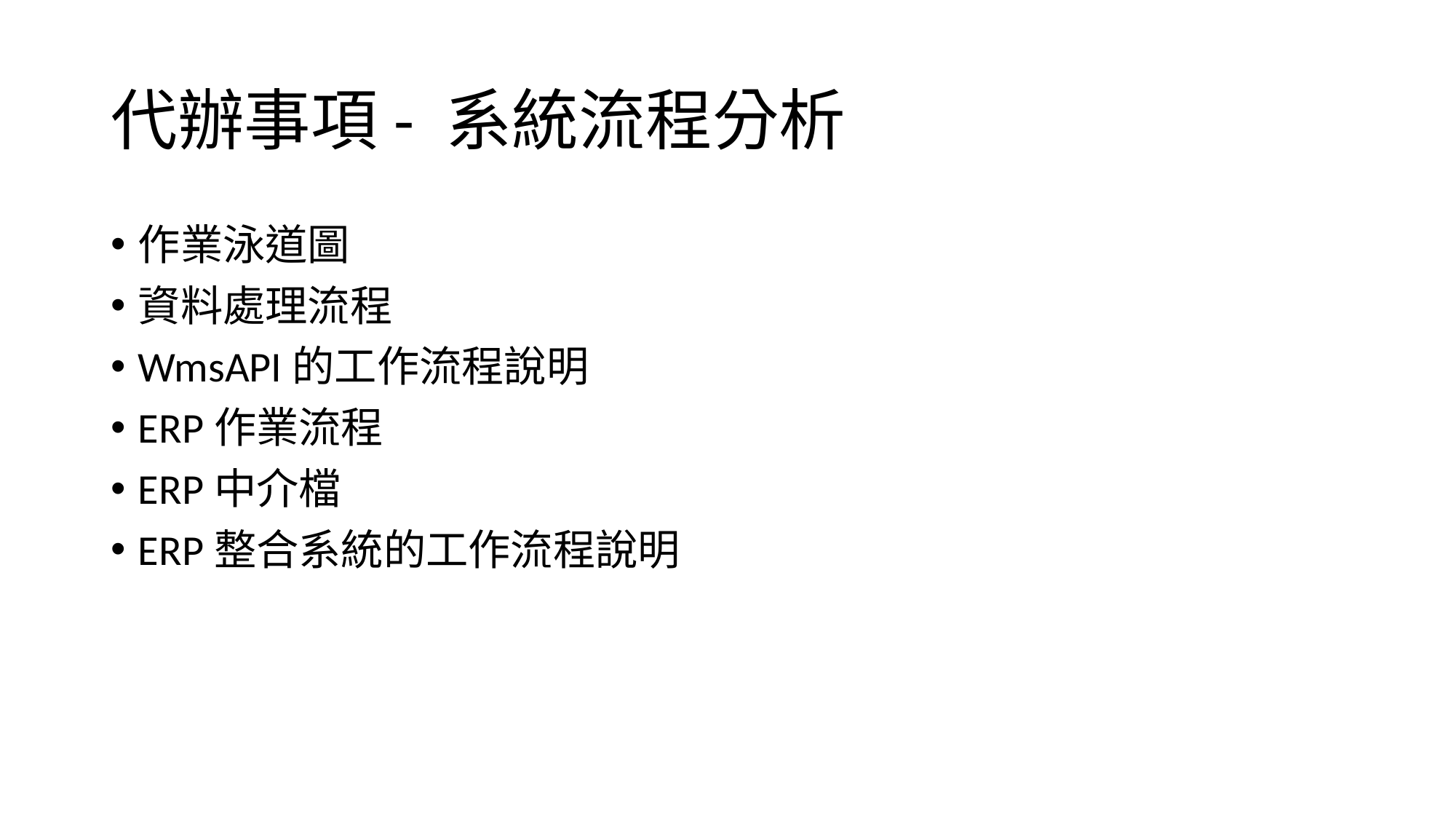

# 代辦事項- 系統流程分析
作業泳道圖
資料處理流程
WmsAPI的工作流程說明
ERP作業流程
ERP中介檔
ERP整合系統的工作流程說明